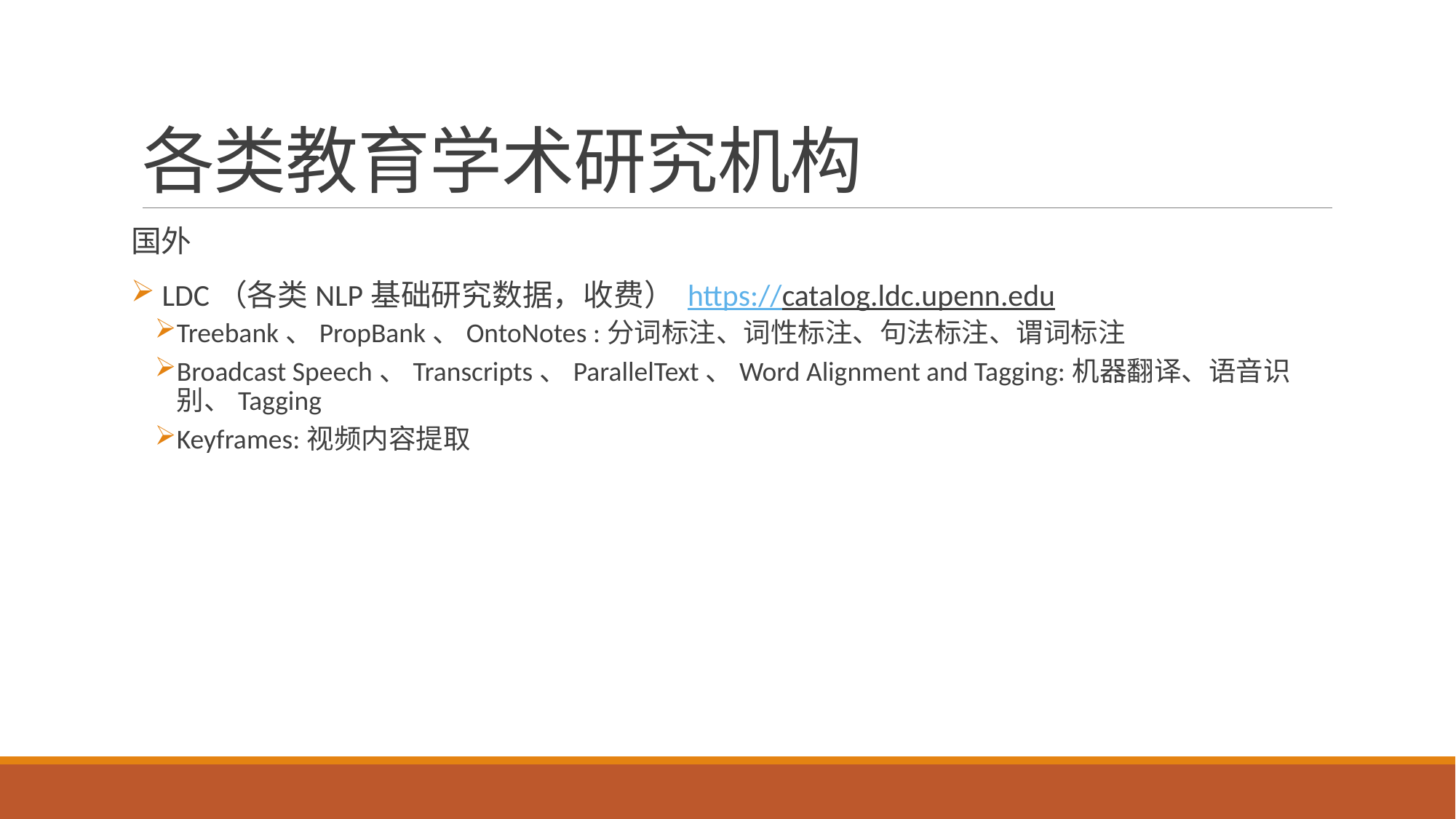

# 各类教育学术研究机构
国外
 LDC（各类NLP基础研究数据，收费）	https://catalog.ldc.upenn.edu
Treebank、PropBank、OntoNotes :分词标注、词性标注、句法标注、谓词标注
Broadcast Speech、Transcripts、ParallelText、Word Alignment and Tagging:机器翻译、语音识别、Tagging
Keyframes:视频内容提取